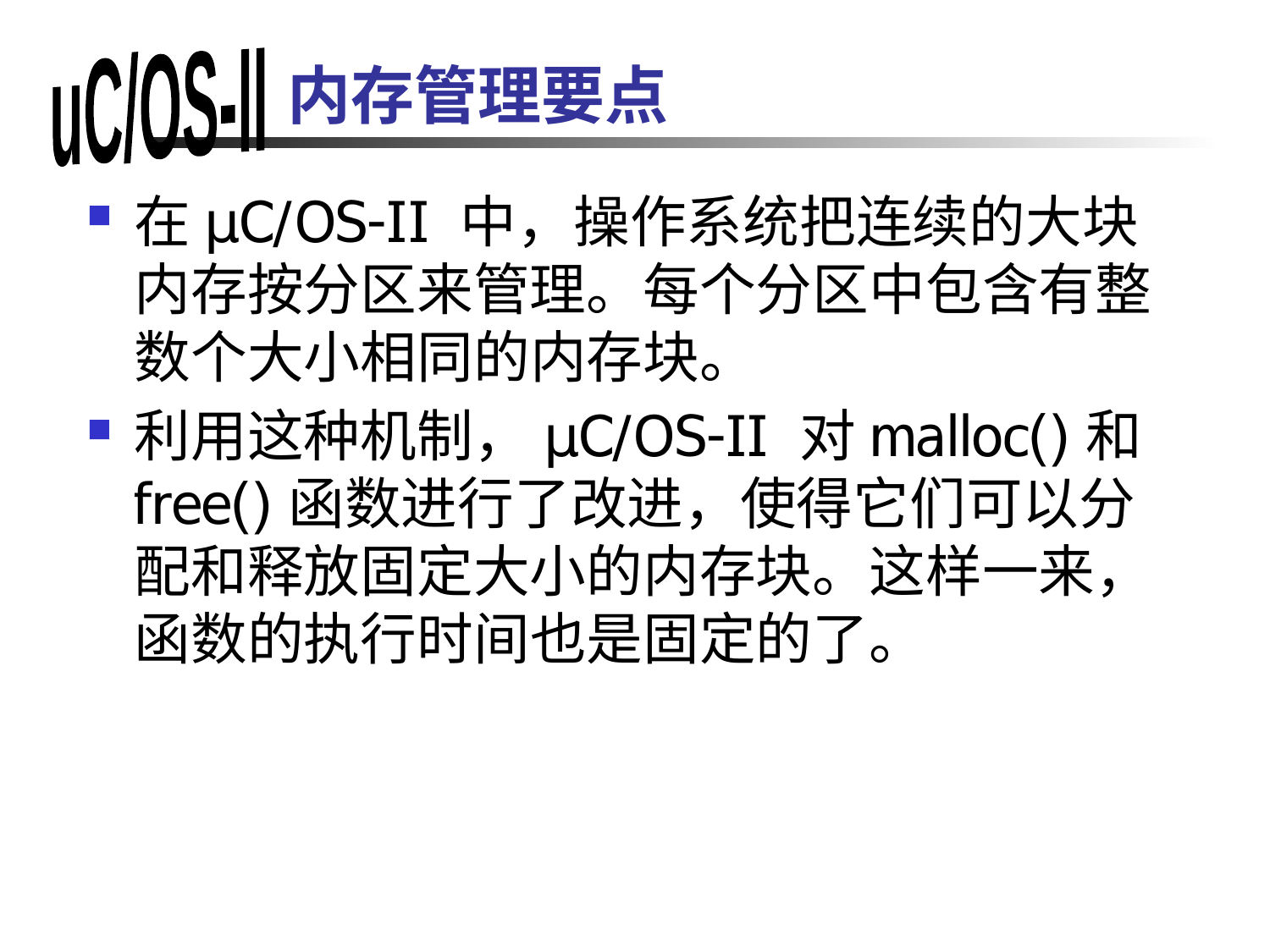

# 内存管理要点
在μC/OS-II 中，操作系统把连续的大块内存按分区来管理。每个分区中包含有整数个大小相同的内存块。
利用这种机制，μC/OS-II 对malloc()和free()函数进行了改进，使得它们可以分配和释放固定大小的内存块。这样一来，函数的执行时间也是固定的了。